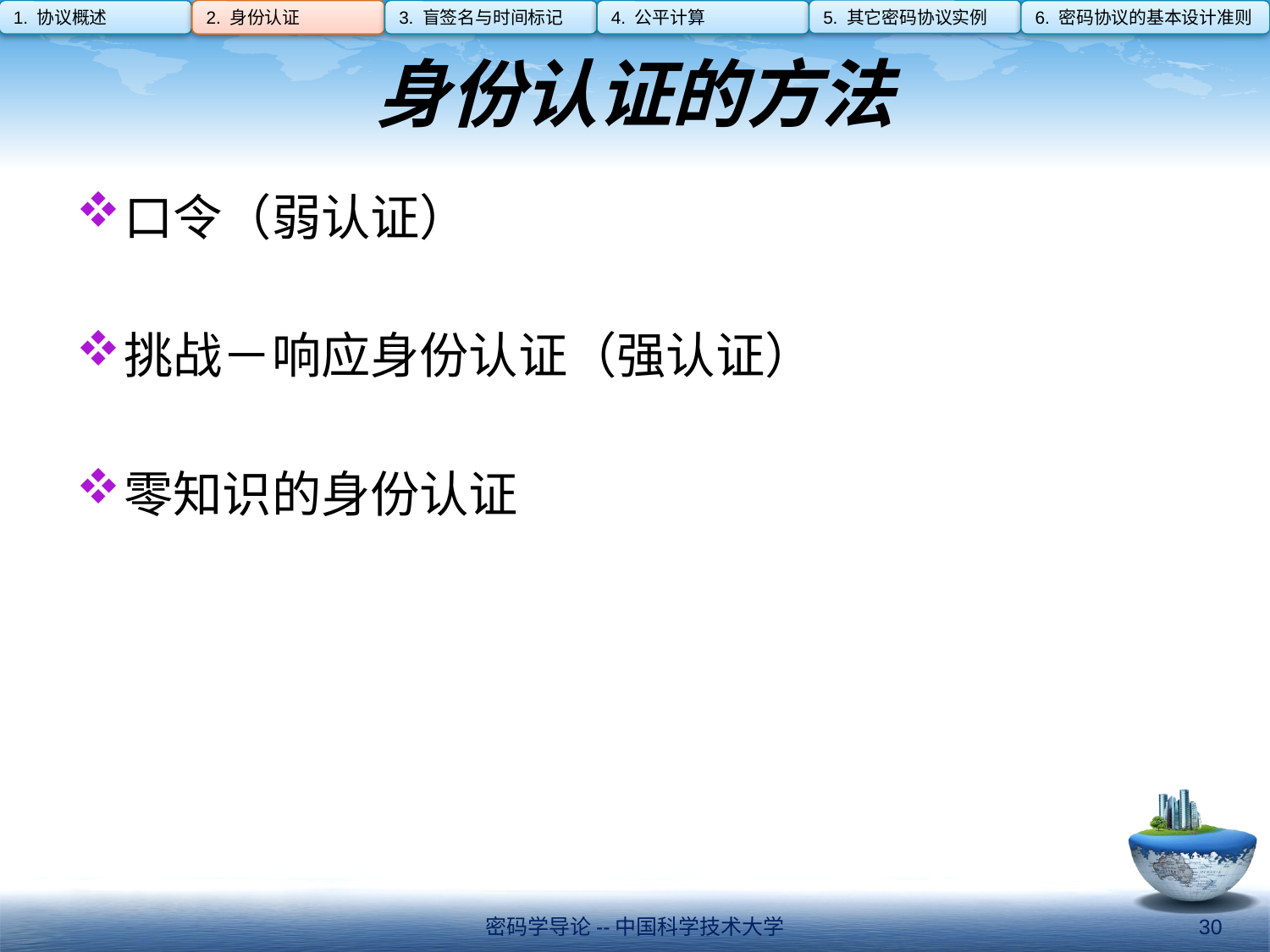

5. 其它密码协议实例
1. 协议概述
2. 身份认证
3. 盲签名与时间标记
4. 公平计算
6. 密码协议的基本设计准则
# 身份认证的方法
口令（弱认证）

挑战－响应身份认证（强认证）

零知识的身份认证
密码学导论--中国科学技术大学
30